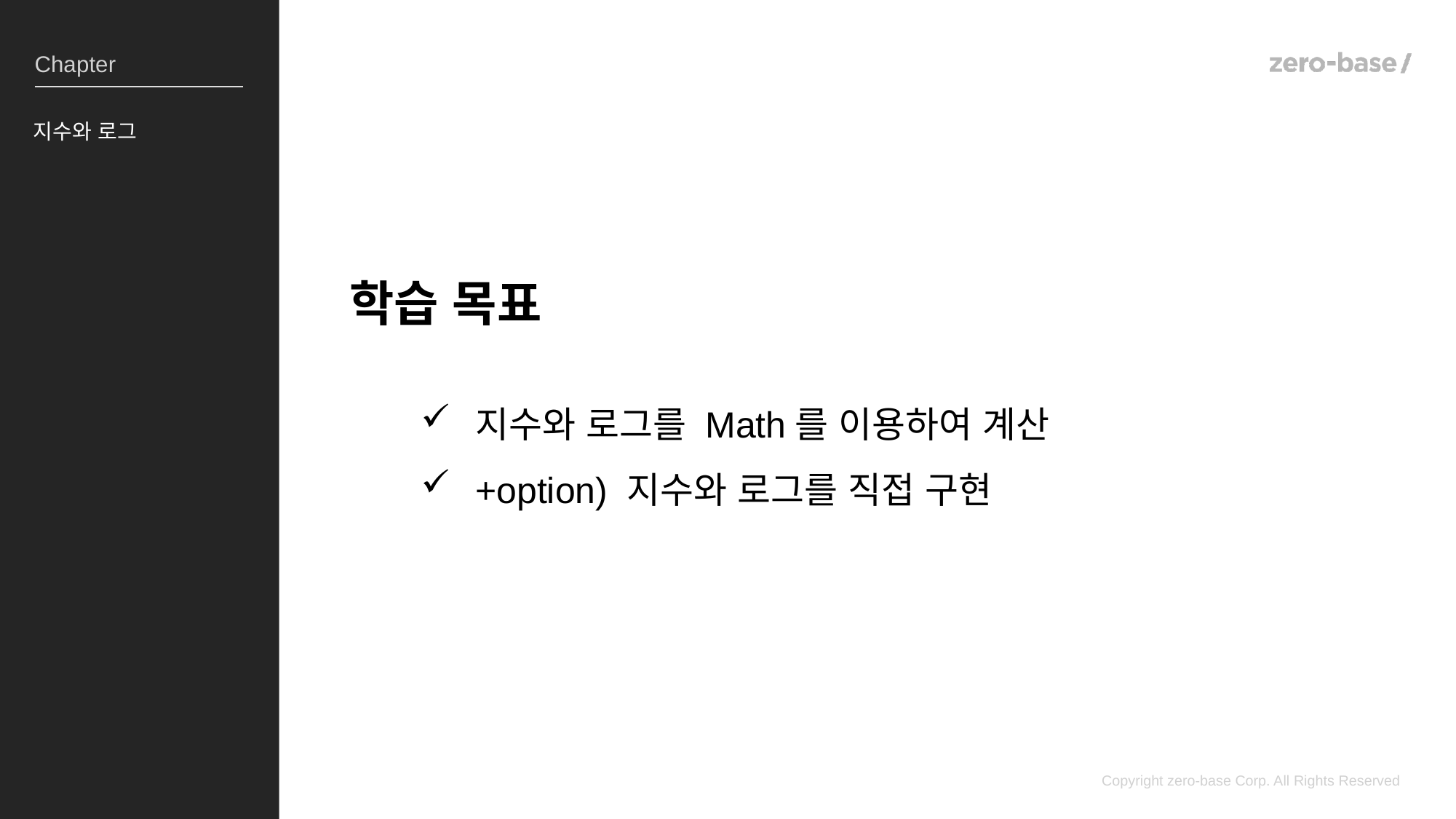

지수와 로그
학습 목표
지수와 로그를 Math를 이용하여 계산
+option) 지수와 로그를 직접 구현